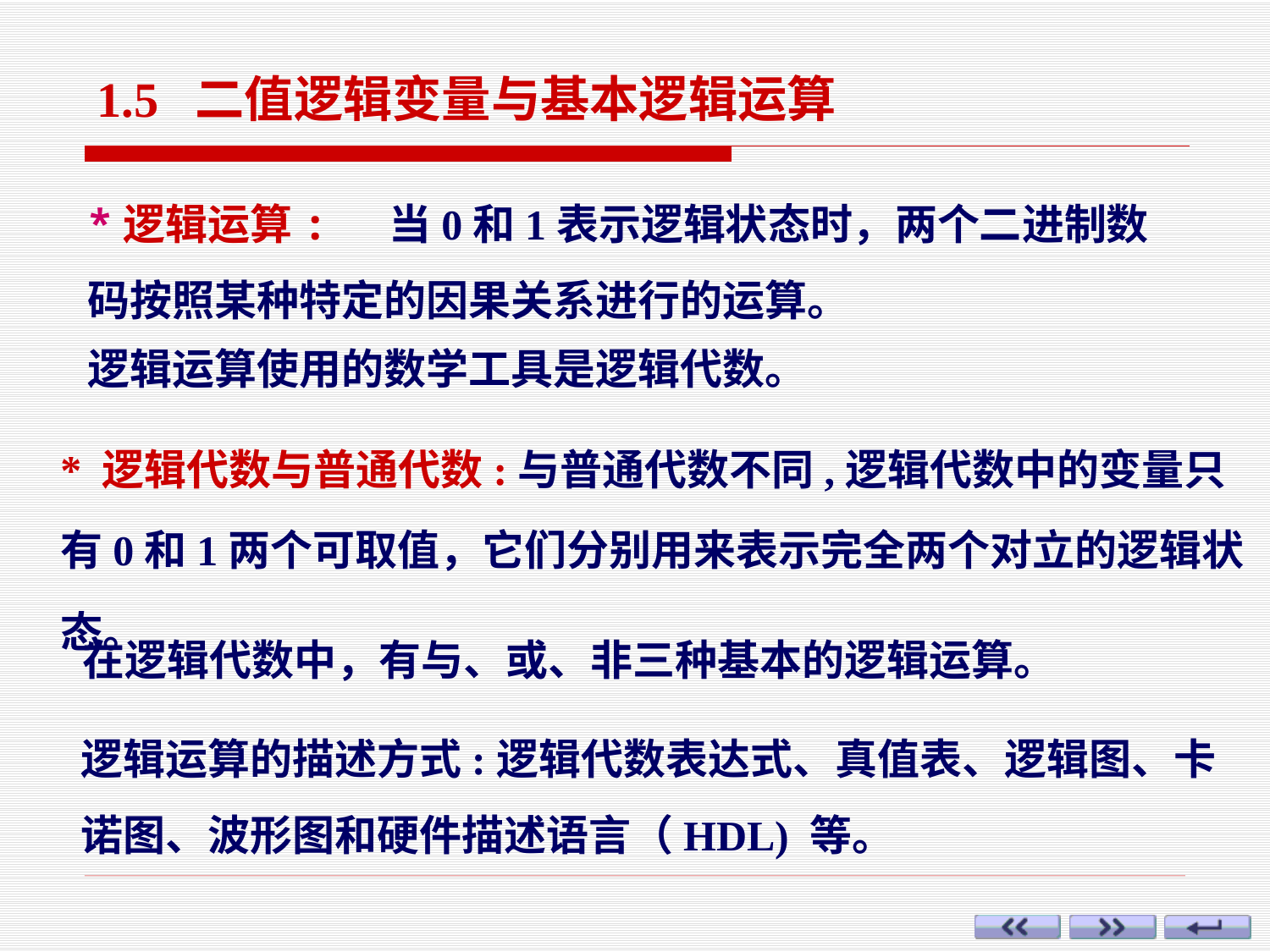

1.5  二值逻辑变量与基本逻辑运算
*逻辑运算:  当0和1表示逻辑状态时，两个二进制数码按照某种特定的因果关系进行的运算。
逻辑运算使用的数学工具是逻辑代数。
* 逻辑代数与普通代数:与普通代数不同,逻辑代数中的变量只有0和1两个可取值，它们分别用来表示完全两个对立的逻辑状态。
在逻辑代数中，有与、或、非三种基本的逻辑运算。
逻辑运算的描述方式:逻辑代数表达式、真值表、逻辑图、卡诺图、波形图和硬件描述语言（HDL) 等。